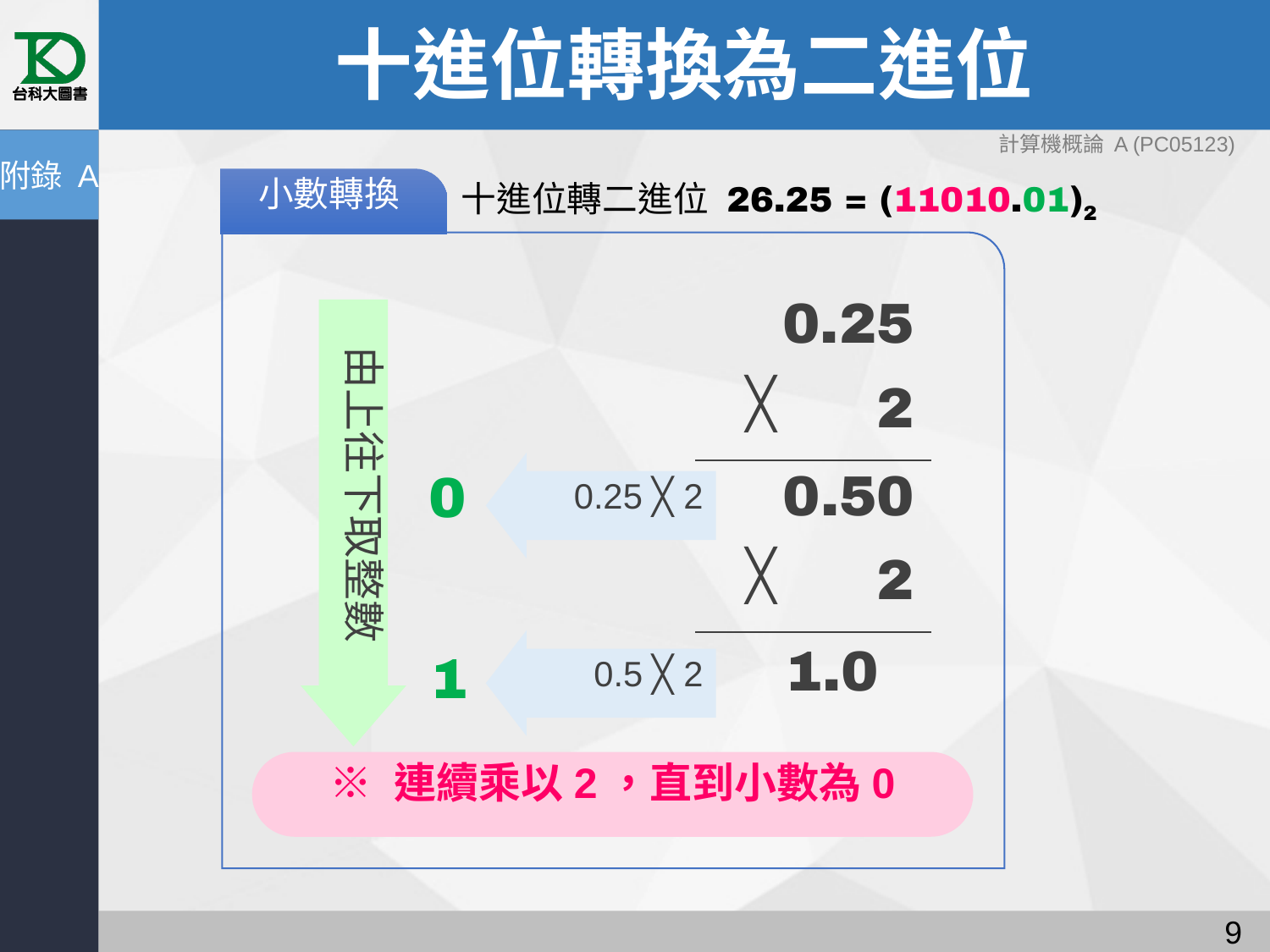

# 十進位轉換為二進位
計算機概論 A (PC05123)
附錄 A
小數轉換

0.25
╳
2
0.50
╳
2
1.0
由上往下取整數

0.25 ╳ 2
0
0.5 ╳ 2
1
※ 連續乘以2，直到小數為0
十進位轉二進位 26.25 = (11010.01)2
9